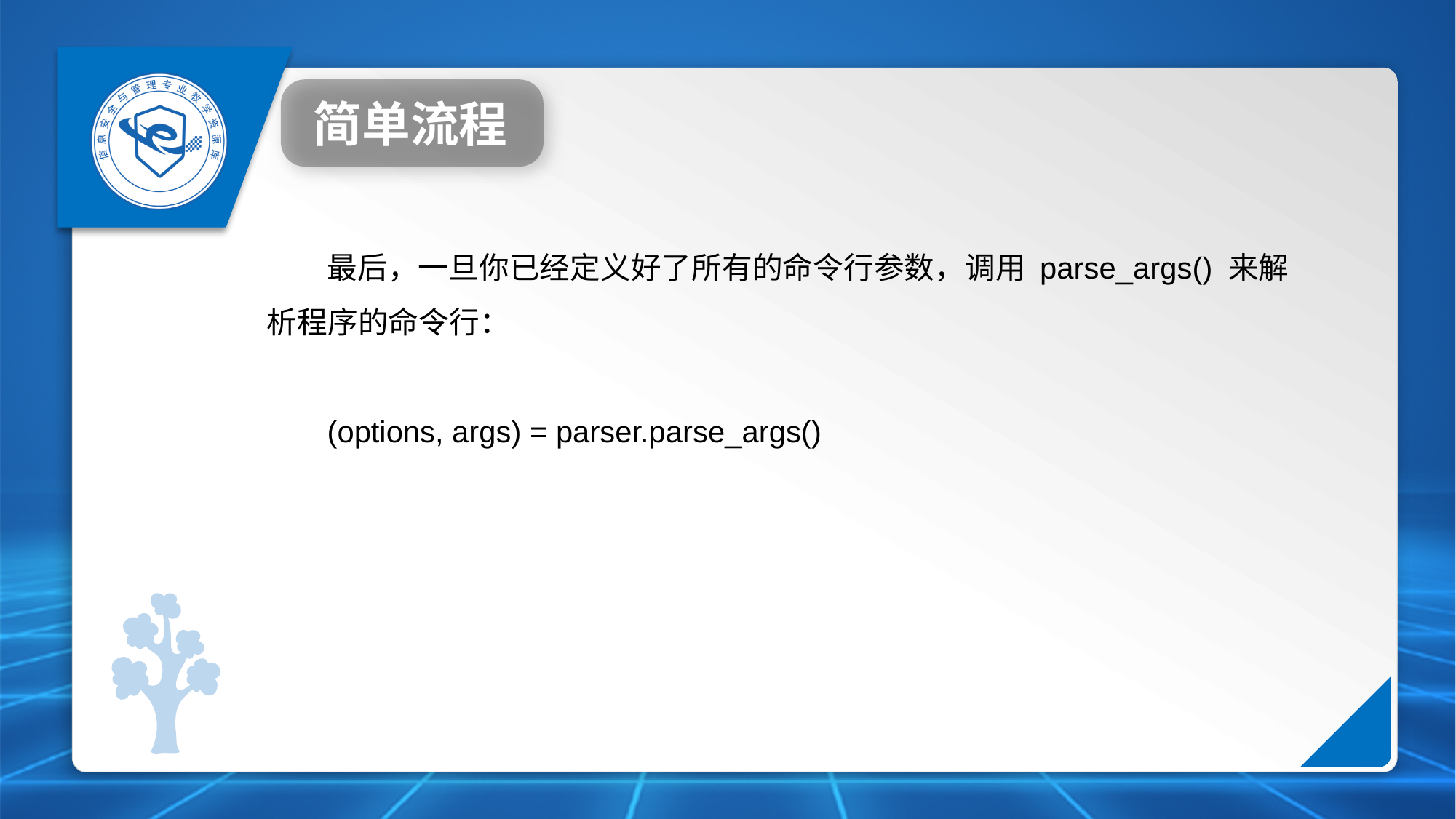

简单流程
最后，一旦你已经定义好了所有的命令行参数，调用 parse_args() 来解析程序的命令行：

(options, args) = parser.parse_args()